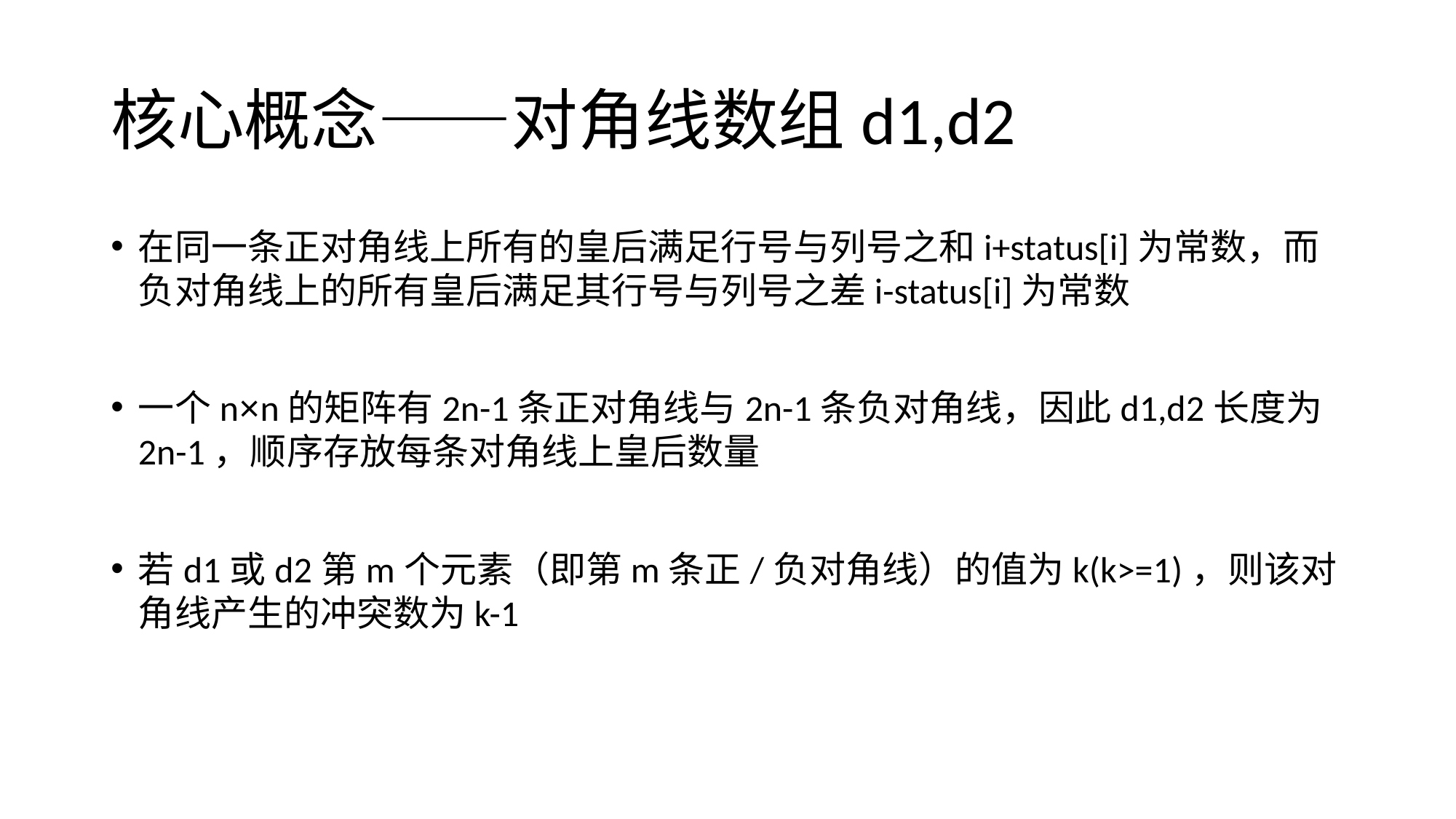

# 核心概念——对角线数组d1,d2
在同一条正对角线上所有的皇后满足行号与列号之和i+status[i]为常数，而负对角线上的所有皇后满足其行号与列号之差i-status[i]为常数

一个n×n的矩阵有2n-1条正对角线与2n-1条负对角线，因此d1,d2长度为2n-1，顺序存放每条对角线上皇后数量

若d1或d2第m个元素（即第m条正/负对角线）的值为k(k>=1)，则该对角线产生的冲突数为k-1